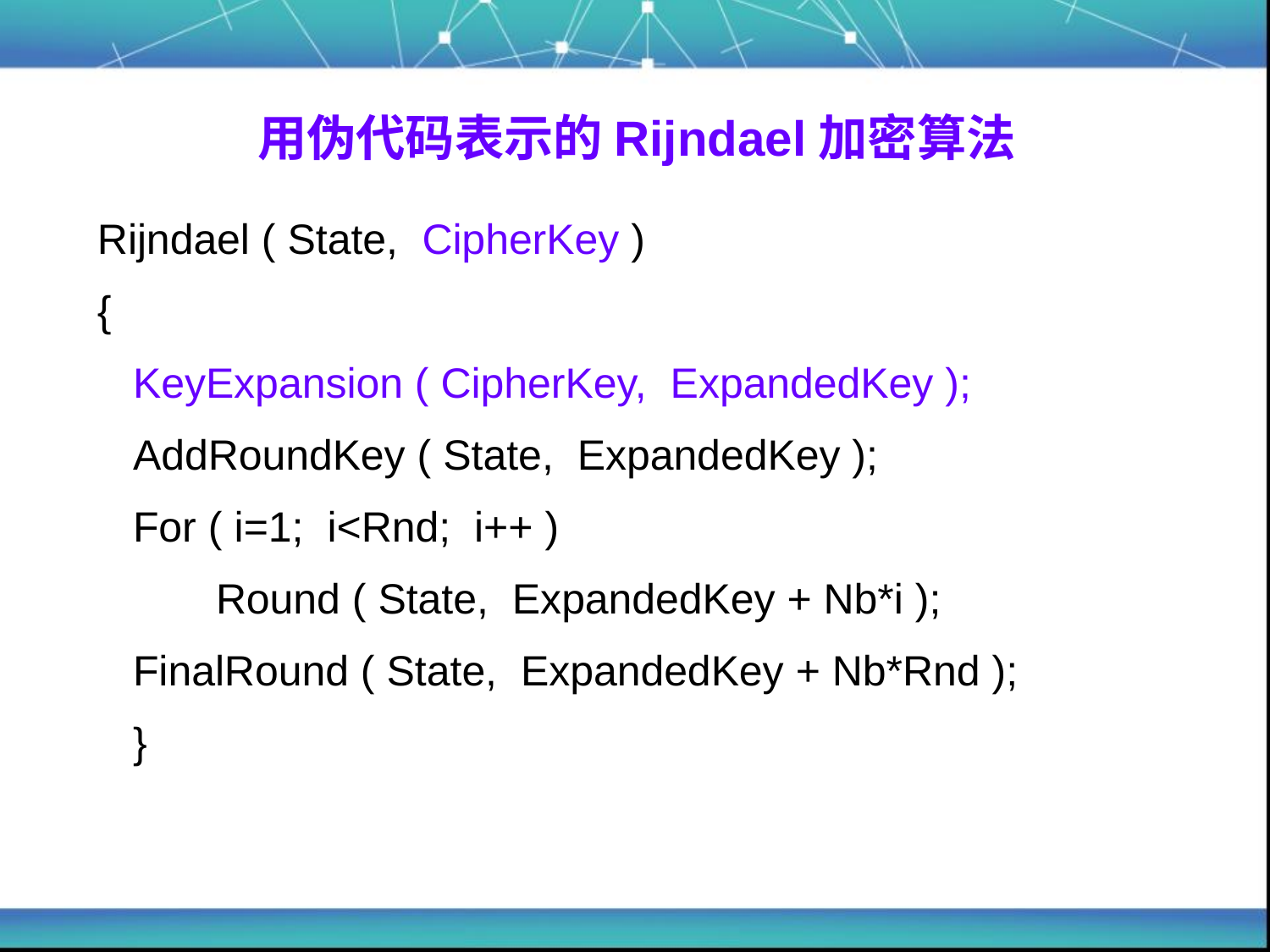

# 用伪代码表示的Rijndael加密算法
Rijndael ( State,  CipherKey )
{
   KeyExpansion ( CipherKey,  ExpandedKey );
   AddRoundKey ( State,  ExpandedKey );
   For ( i=1;  i<Rnd;  i++ )
          Round ( State,  ExpandedKey + Nb*i );
   FinalRound ( State,  ExpandedKey + Nb*Rnd );
   }